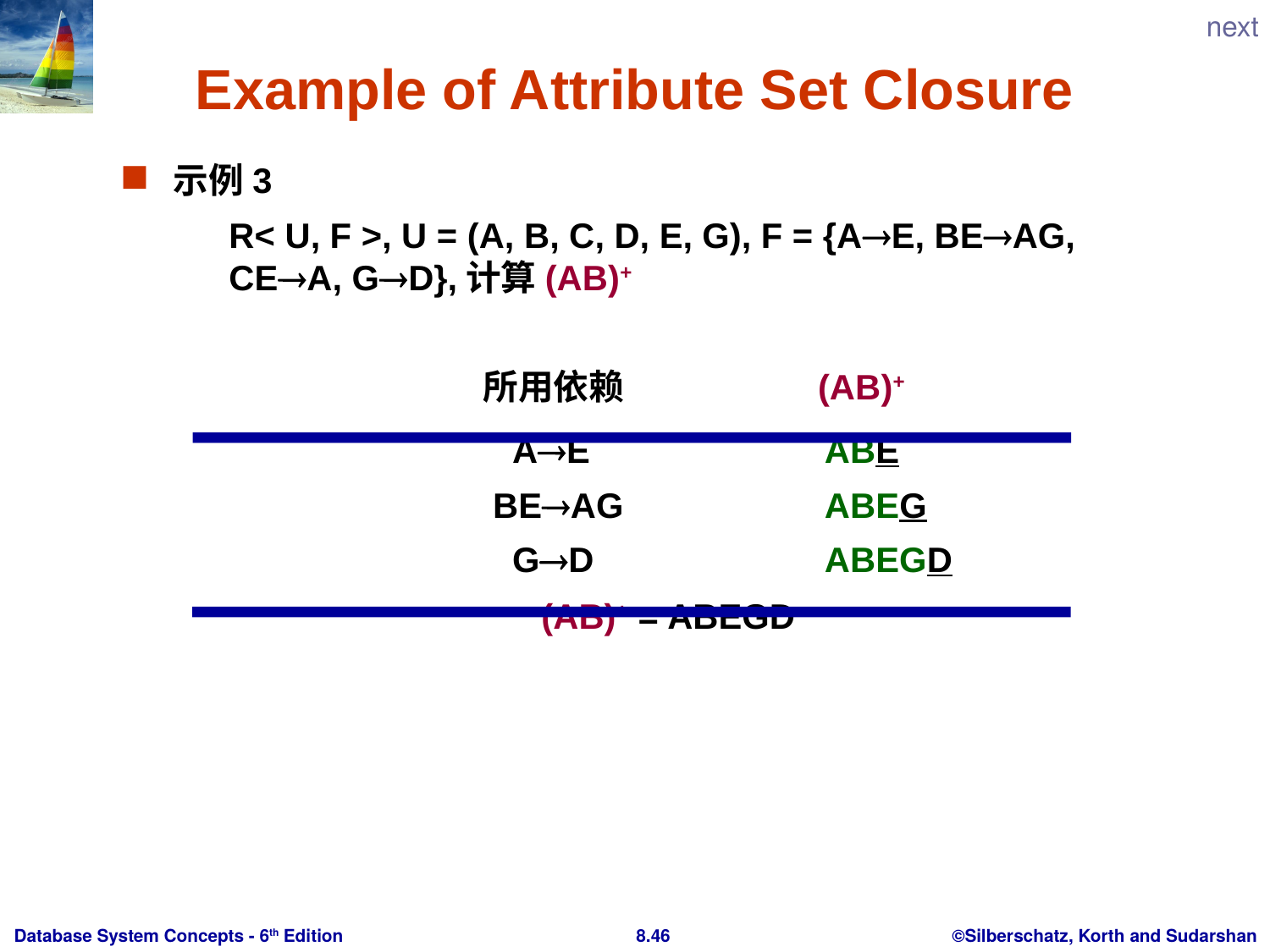

next
# Example of Attribute Set Closure
示例3
	R< U, F >, U = (A, B, C, D, E, G), F = {A→E, BE→AG, CE→A, G→D},计算(AB)+

			所用依赖	         (AB)+
			   A→E		         ABE
			 BE→AG	         ABEG
			   G→D		         ABEGD
			      (AB)+ = ABEGD